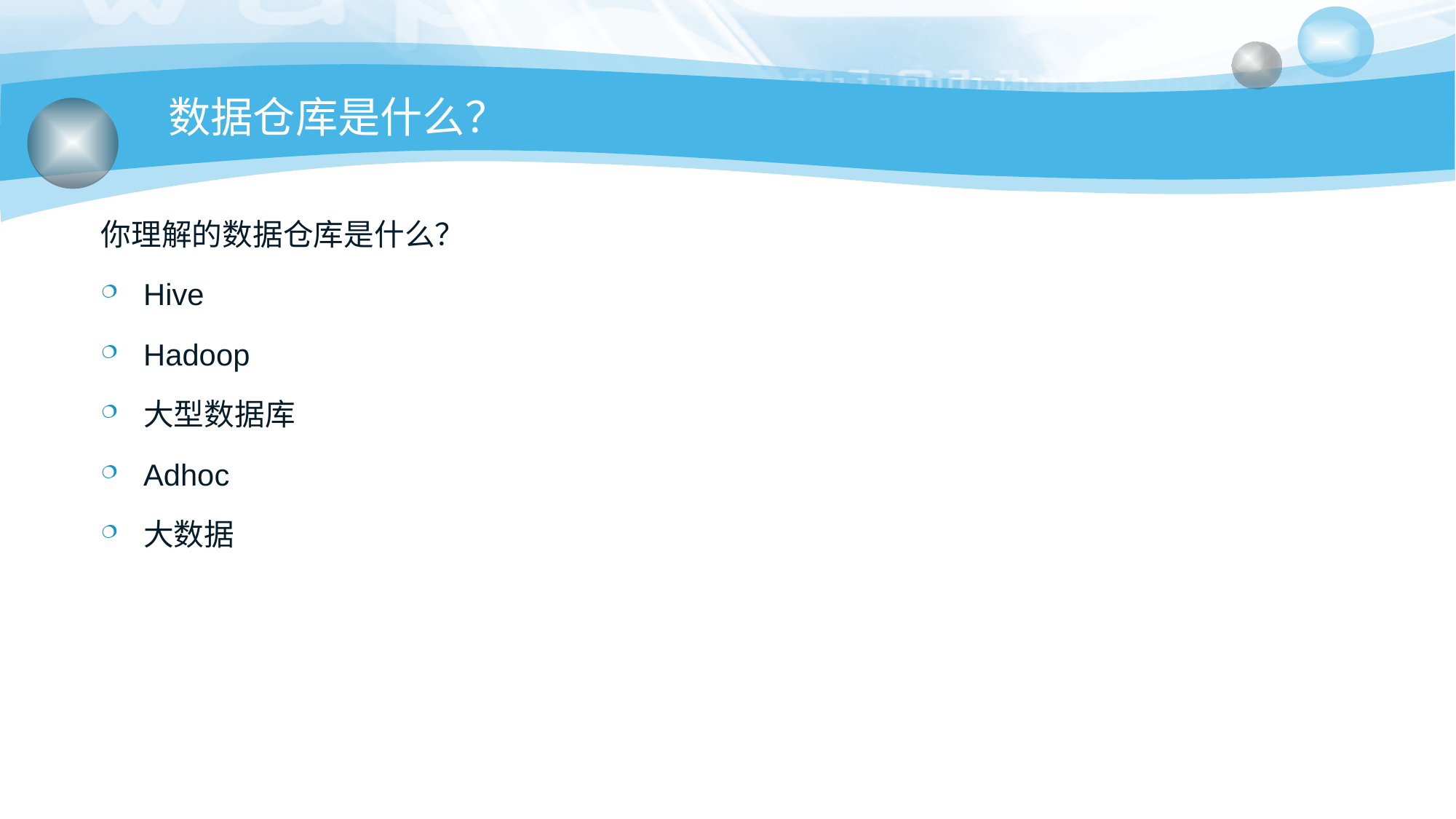

# 数据仓库是什么？
你理解的数据仓库是什么？
Hive
Hadoop
大型数据库
Adhoc
大数据